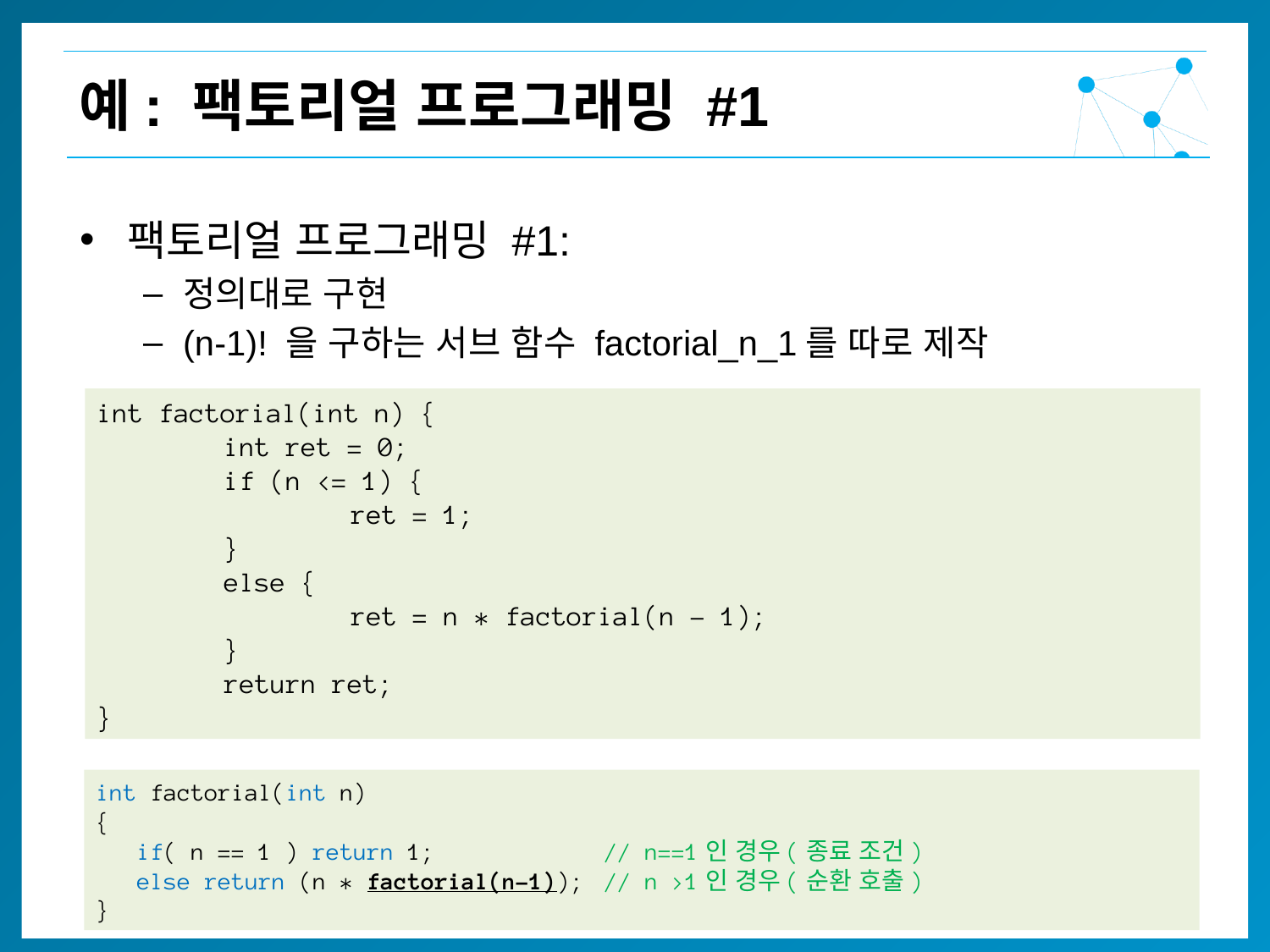

예: 팩토리얼 프로그래밍 #1
팩토리얼 프로그래밍 #1:
정의대로 구현
(n-1)! 을 구하는 서브 함수 factorial_n_1를 따로 제작

int factorial(int n) {
	int ret = 0;
	if (n <= 1) {
		ret = 1;
	}
	else {
		ret = n * factorial(n - 1);
	}
	return ret;
}
int factorial(int n)
{
   if( n == 1 ) return 1; 		// n==1인 경우(종료 조건)
   else return (n * factorial(n-1));	// n >1인 경우(순환 호출)
}